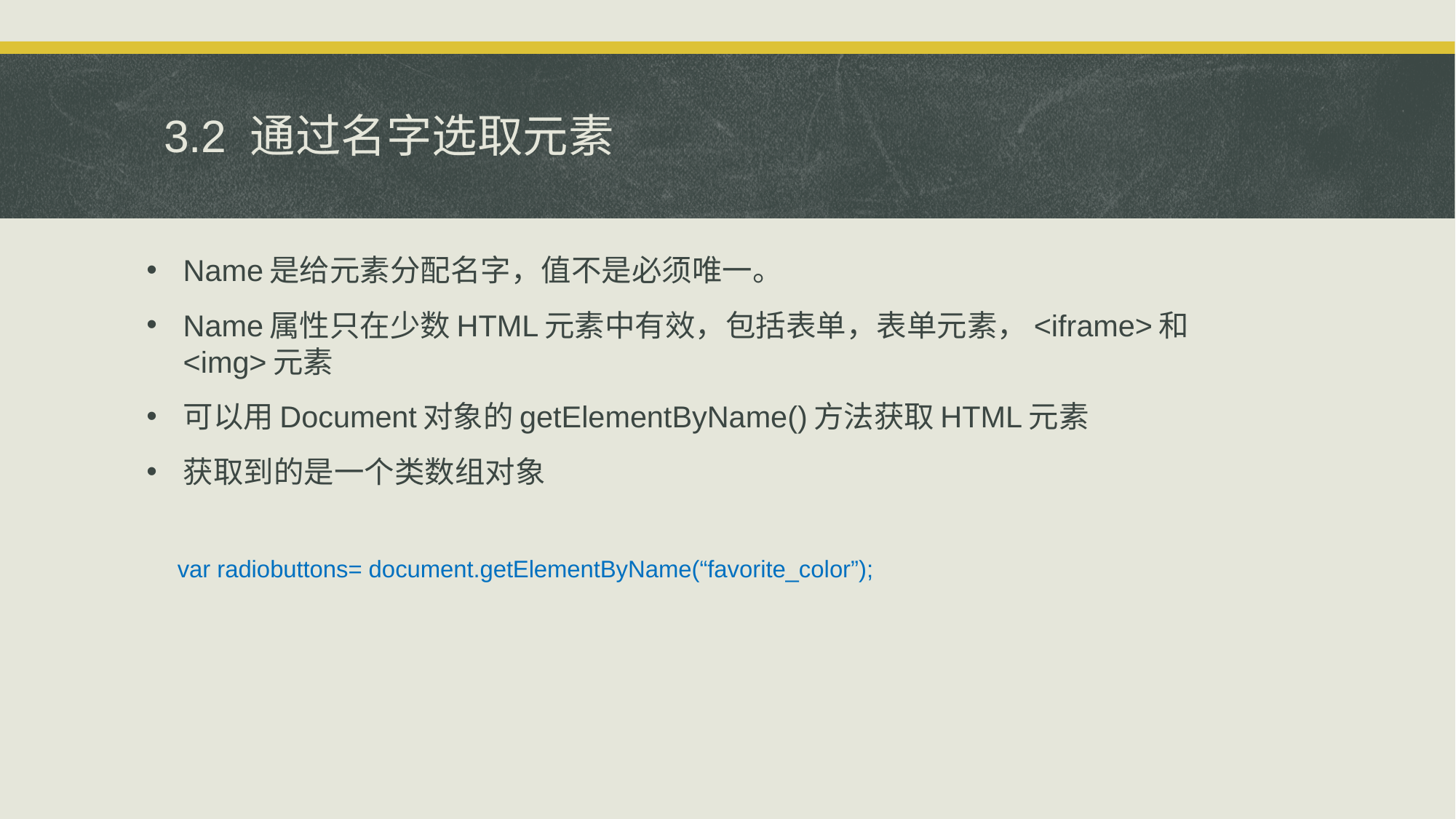

# 3.2 通过名字选取元素
Name是给元素分配名字，值不是必须唯一。
Name属性只在少数HTML元素中有效，包括表单，表单元素，<iframe>和<img>元素
可以用Document对象的getElementByName()方法获取HTML元素
获取到的是一个类数组对象

     var radiobuttons= document.getElementByName(“favorite_color”);